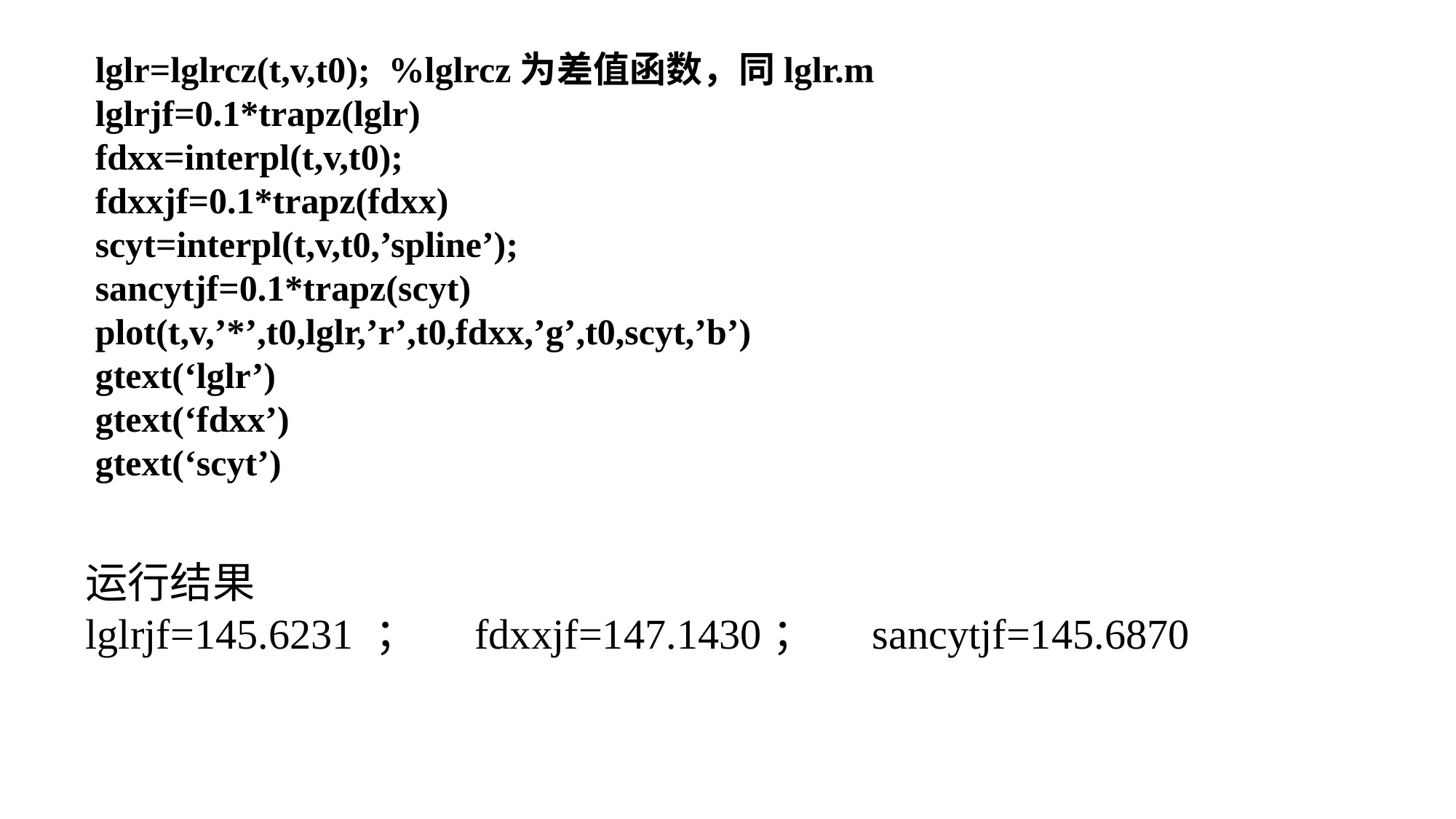

lglr=lglrcz(t,v,t0);  %lglrcz为差值函数，同lglr.m
lglrjf=0.1*trapz(lglr)
fdxx=interpl(t,v,t0);
fdxxjf=0.1*trapz(fdxx)
scyt=interpl(t,v,t0,’spline’);
sancytjf=0.1*trapz(scyt)
plot(t,v,’*’,t0,lglr,’r’,t0,fdxx,’g’,t0,scyt,’b’)
gtext(‘lglr’)
gtext(‘fdxx’)
gtext(‘scyt’)
运行结果
lglrjf=145.6231 ；     fdxxjf=147.1430；     sancytjf=145.6870